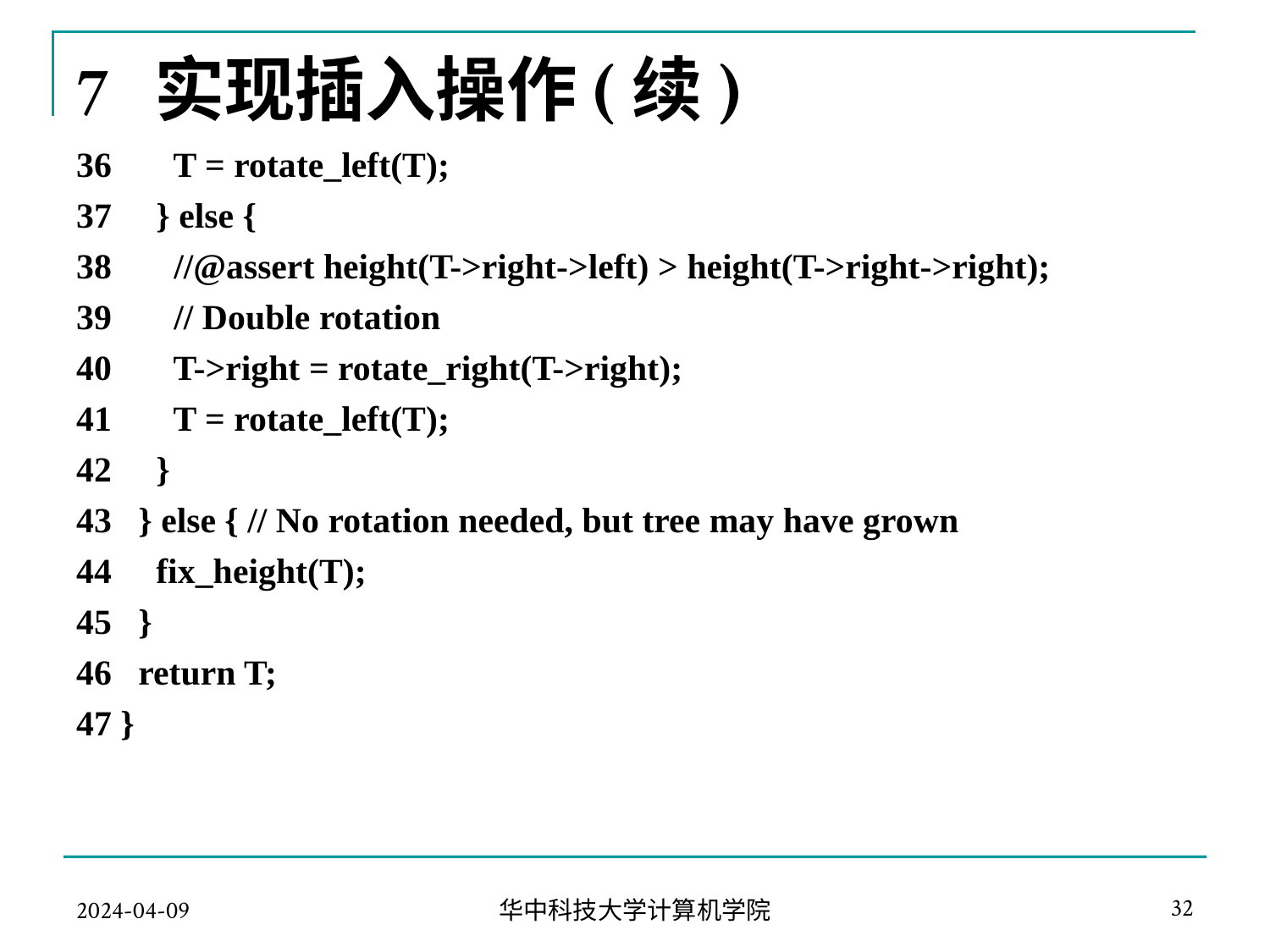

# 7  实现插入操作(续)
36       T = rotate_left(T);
37     } else {
38       //@assert height(T->right->left) > height(T->right->right);
39       // Double rotation
40       T->right = rotate_right(T->right);
41       T = rotate_left(T);
42     }
43   } else { // No rotation needed, but tree may have grown
44     fix_height(T);
45   }
46   return T;
47 }
2024-04-09
32
华中科技大学计算机学院